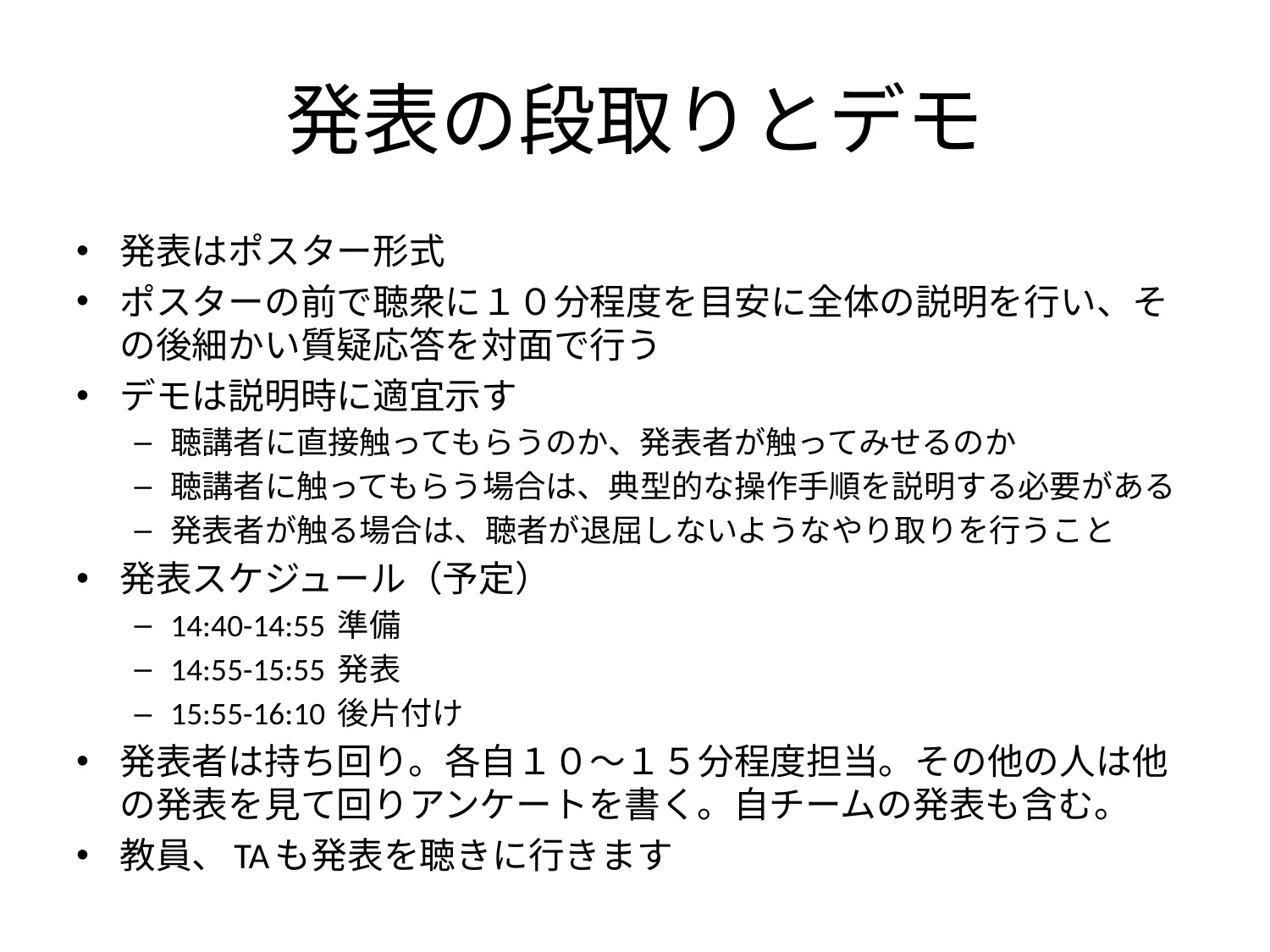

# 発表の段取りとデモ
発表はポスター形式
ポスターの前で聴衆に１０分程度を目安に全体の説明を行い、その後細かい質疑応答を対面で行う
デモは説明時に適宜示す
聴講者に直接触ってもらうのか、発表者が触ってみせるのか
聴講者に触ってもらう場合は、典型的な操作手順を説明する必要がある
発表者が触る場合は、聴者が退屈しないようなやり取りを行うこと
発表スケジュール（予定）
14:40-14:55 準備
14:55-15:55 発表
15:55-16:10 後片付け
発表者は持ち回り。各自１０〜１５分程度担当。その他の人は他の発表を見て回りアンケートを書く。自チームの発表も含む。
教員、TAも発表を聴きに行きます